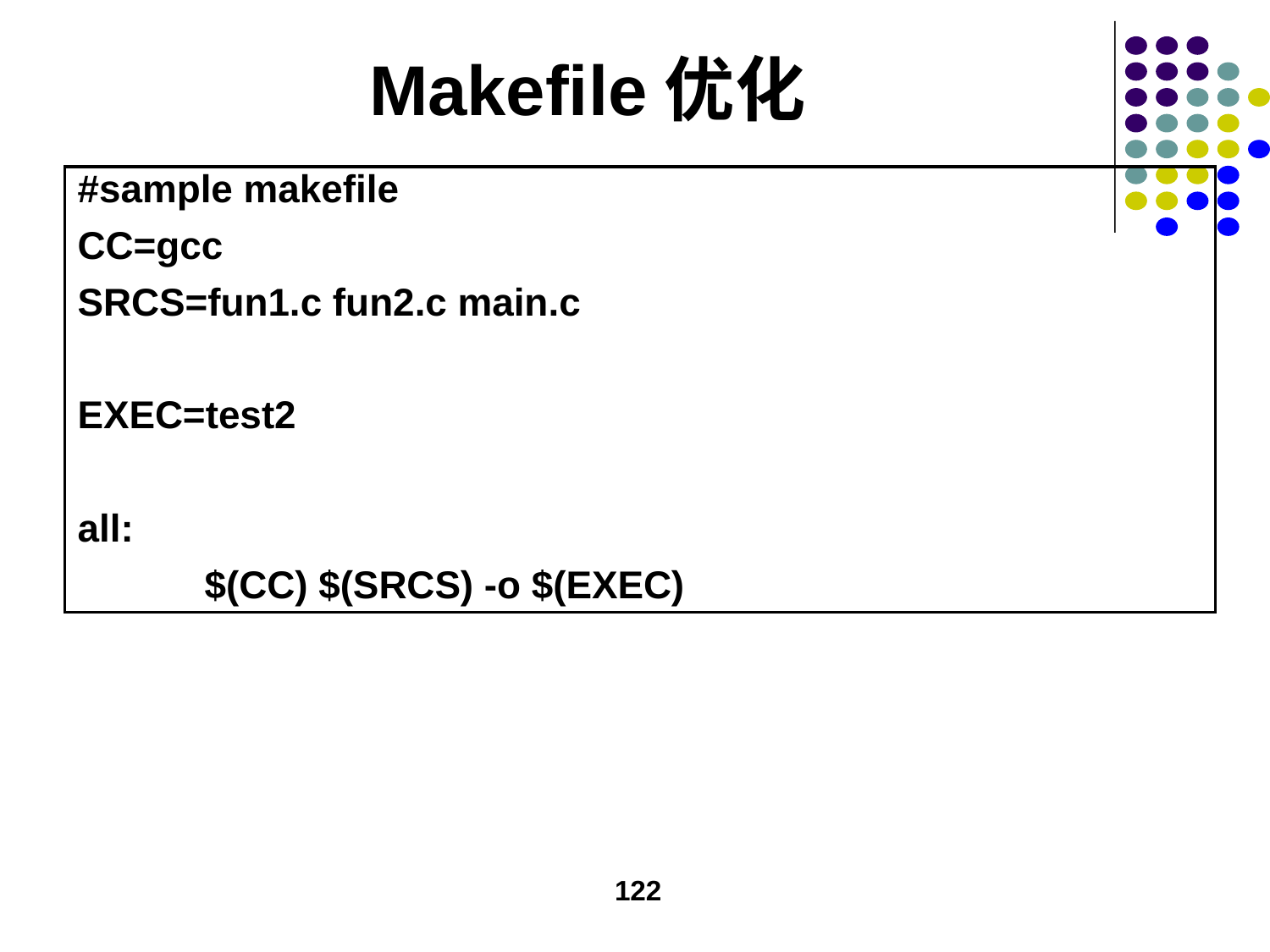

# Makefile优化
#sample makefile
CC=gcc
SRCS=fun1.c fun2.c main.c

EXEC=test2

all:
	$(CC) $(SRCS) -o $(EXEC)
122